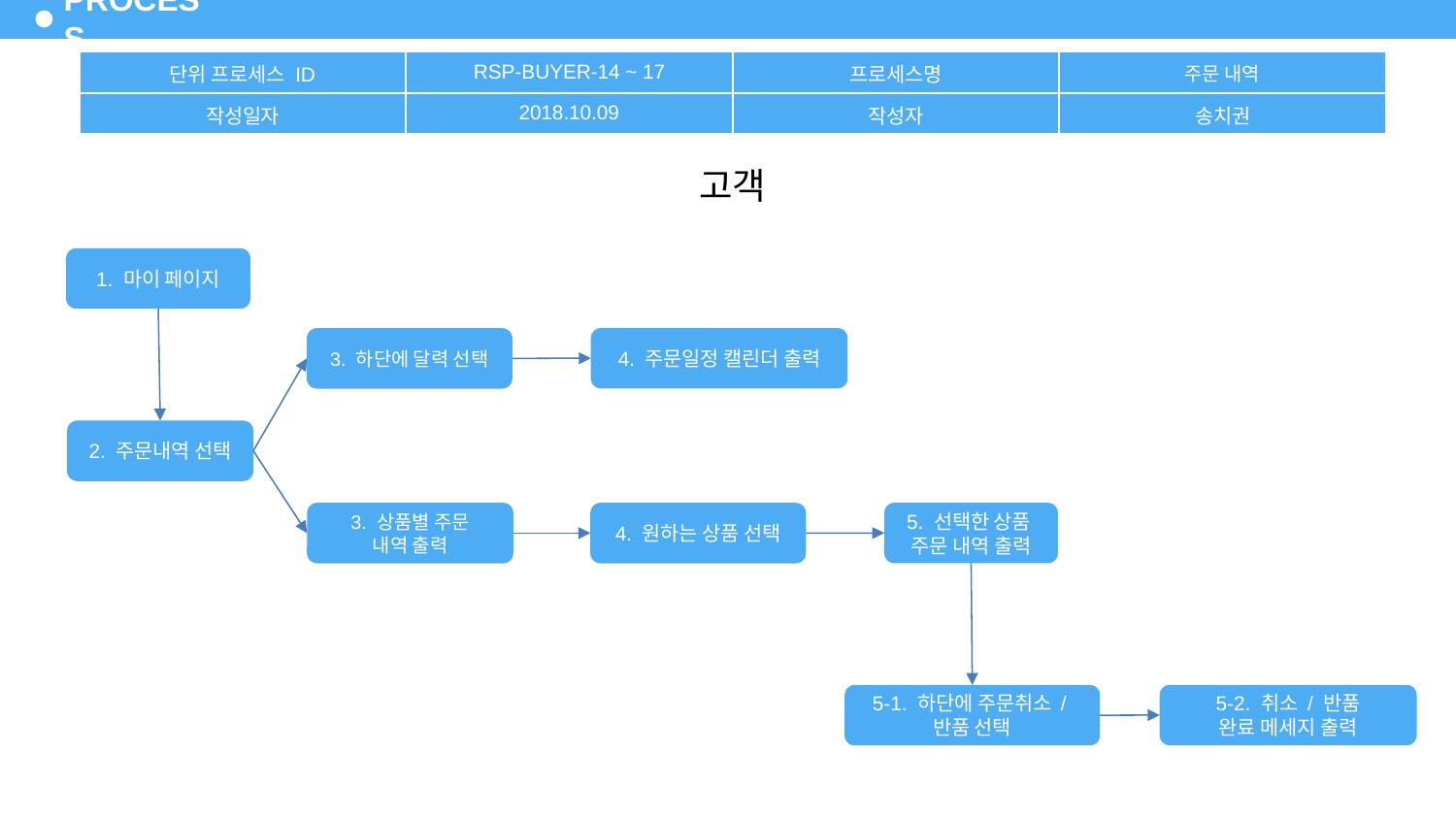

# PROCESS
| 단위 프로세스 ID | RSP-BUYER-14 ~ 17 | 프로세스명 | 주문 내역 |
| --- | --- | --- | --- |
| 작성일자 | 2018.10.09 | 작성자 | 송치권 |
고객
1. 마이 페이지
4. 주문일정 캘린더 출력
3. 하단에 달력 선택
2. 주문내역 선택
5. 선택한 상품
주문 내역 출력
3. 상품별 주문
내역 출력
4. 원하는 상품 선택
5-2. 취소 / 반품
완료 메세지 출력
5-1. 하단에 주문취소 /
반품 선택